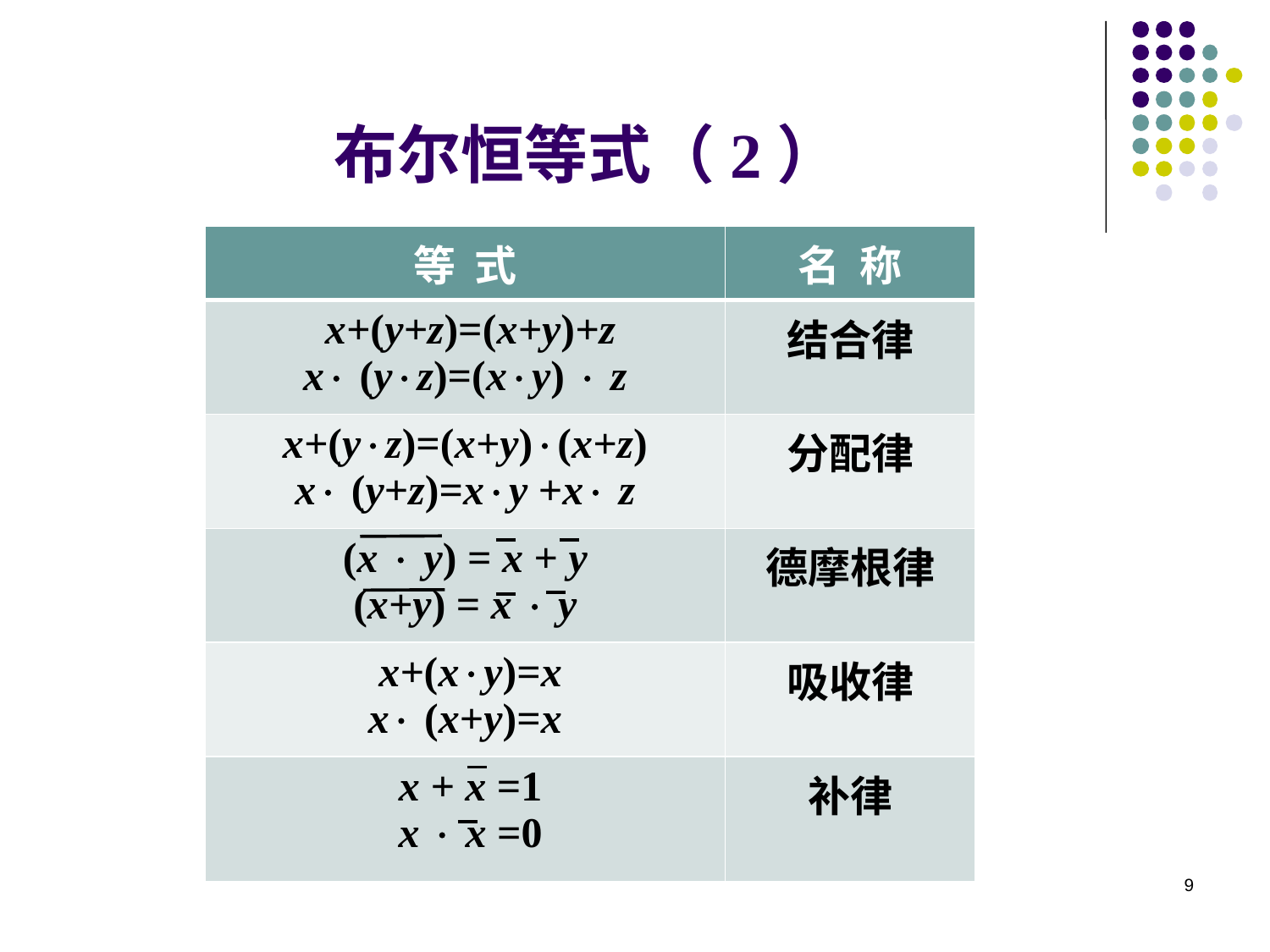

# 布尔恒等式（2）
| 等 式 | 名 称 |
| --- | --- |
| x+(y+z)=(x+y)+z x⋅ (y⋅z)=(x⋅y) ⋅ z | 结合律 |
| x+(y⋅z)=(x+y)⋅(x+z) x⋅ (y+z)=x⋅y +x⋅ z | 分配律 |
| (x ⋅ y) = x + y (x+y) = x ⋅ y | 德摩根律 |
| x+(x⋅y)=x x⋅ (x+y)=x | 吸收律 |
| x + x =1 x ⋅ x =0 | 补律 |
9